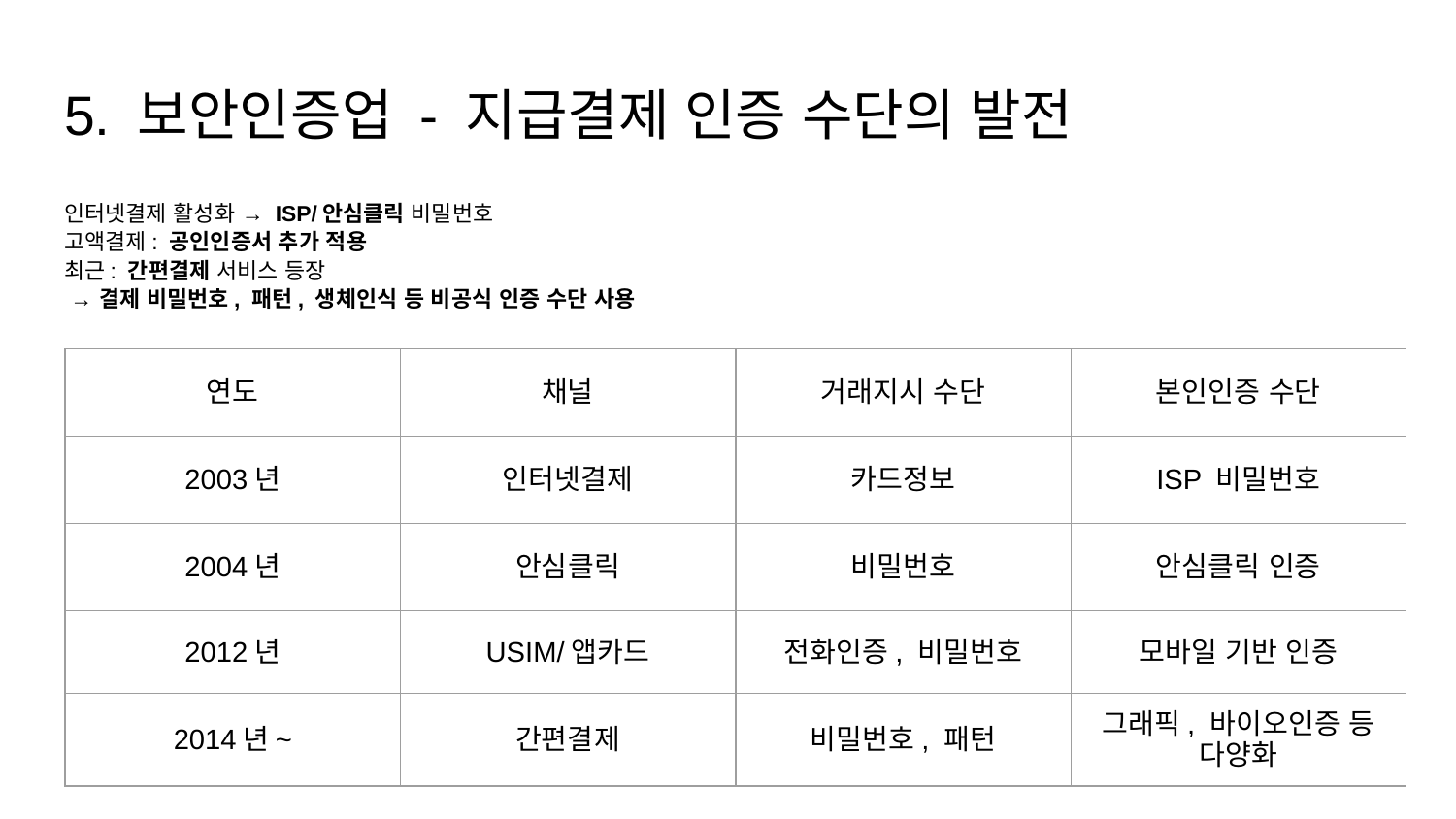

# 5. 보안인증업 - 지급결제 인증 수단의 발전
인터넷결제 활성화 → ISP/안심클릭 비밀번호
고액결제: 공인인증서 추가 적용
최근: 간편결제 서비스 등장
 → 결제 비밀번호, 패턴, 생체인식 등 비공식 인증 수단 사용

| 연도 | 채널 | 거래지시 수단 | 본인인증 수단 |
| --- | --- | --- | --- |
| 2003년 | 인터넷결제 | 카드정보 | ISP 비밀번호 |
| 2004년 | 안심클릭 | 비밀번호 | 안심클릭 인증 |
| 2012년 | USIM/앱카드 | 전화인증, 비밀번호 | 모바일 기반 인증 |
| 2014년~ | 간편결제 | 비밀번호, 패턴 | 그래픽, 바이오인증 등 다양화 |